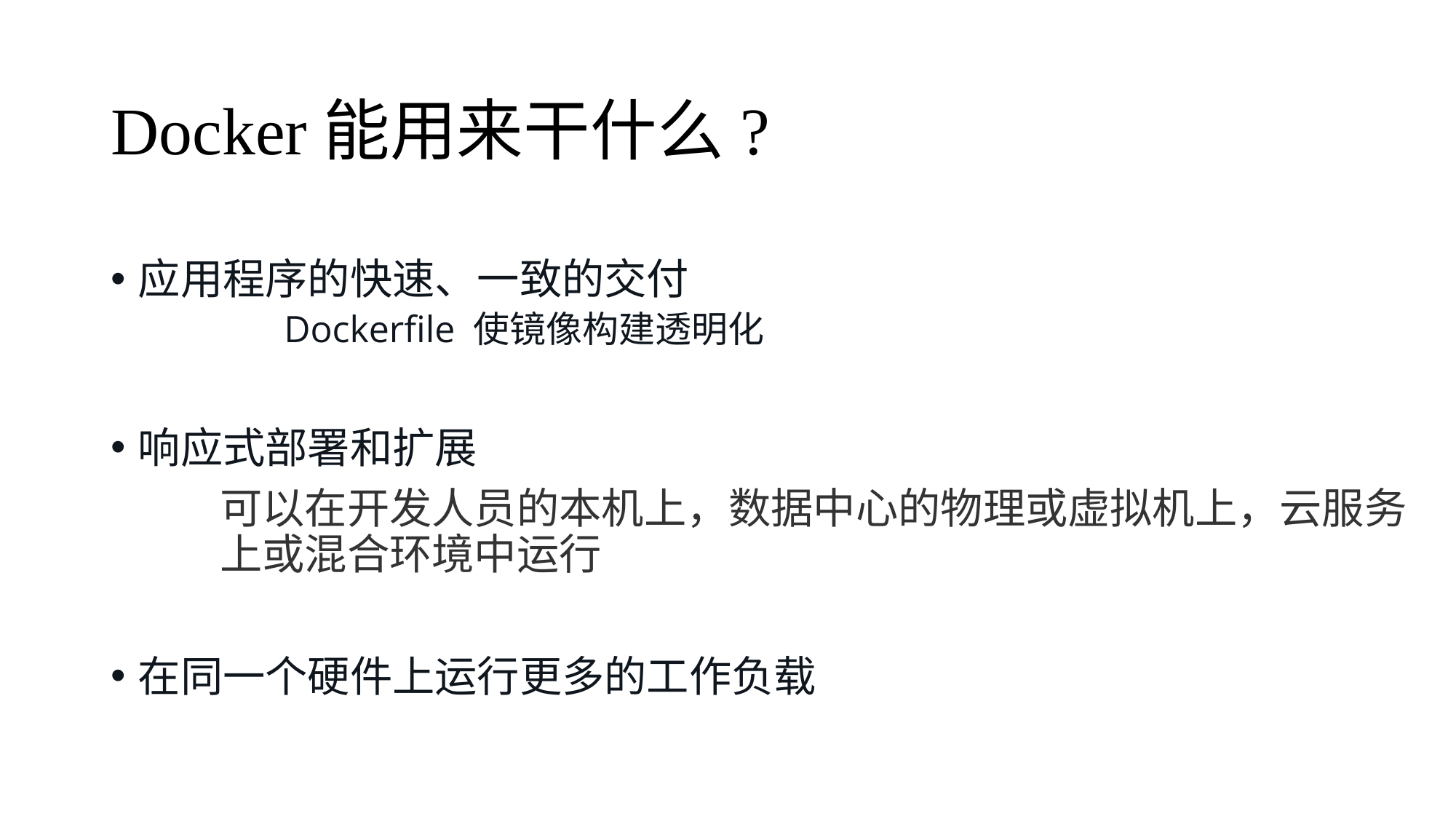

# Docker能用来干什么?
应用程序的快速、一致的交付
	 Dockerfile 使镜像构建透明化

响应式部署和扩展
	可以在开发人员的本机上，数据中心的物理或虚拟机上，云服务	上或混合环境中运行

在同一个硬件上运行更多的工作负载